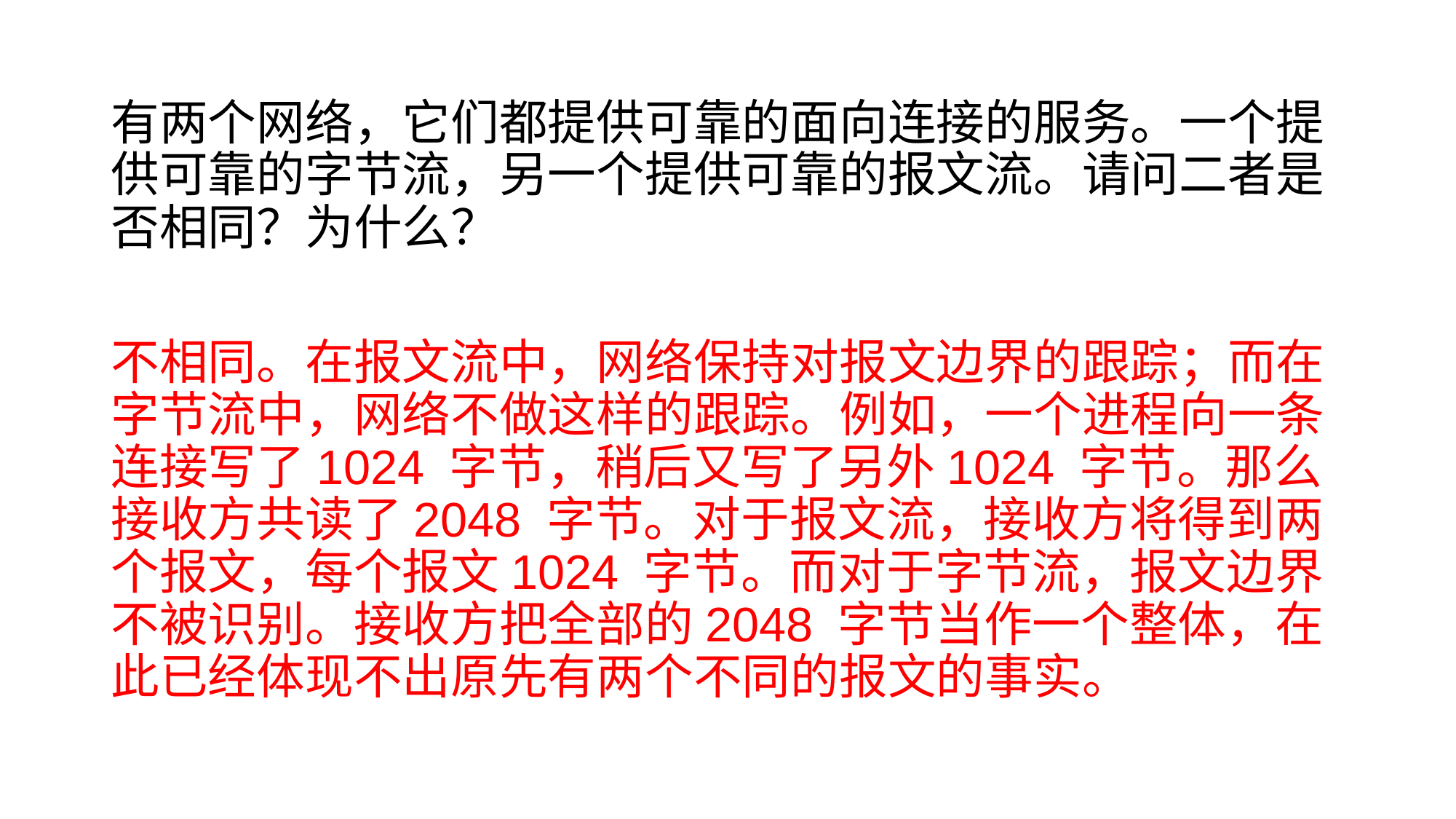

有两个网络，它们都提供可靠的面向连接的服务。一个提供可靠的字节流，另一个提供可靠的报文流。请问二者是否相同？为什么？

不相同。在报文流中，网络保持对报文边界的跟踪；而在字节流中，网络不做这样的跟踪。例如，一个进程向一条连接写了1024 字节，稍后又写了另外1024 字节。那么接收方共读了2048 字节。对于报文流，接收方将得到两个报文，每个报文1024 字节。而对于字节流，报文边界不被识别。接收方把全部的2048 字节当作一个整体，在此已经体现不出原先有两个不同的报文的事实。